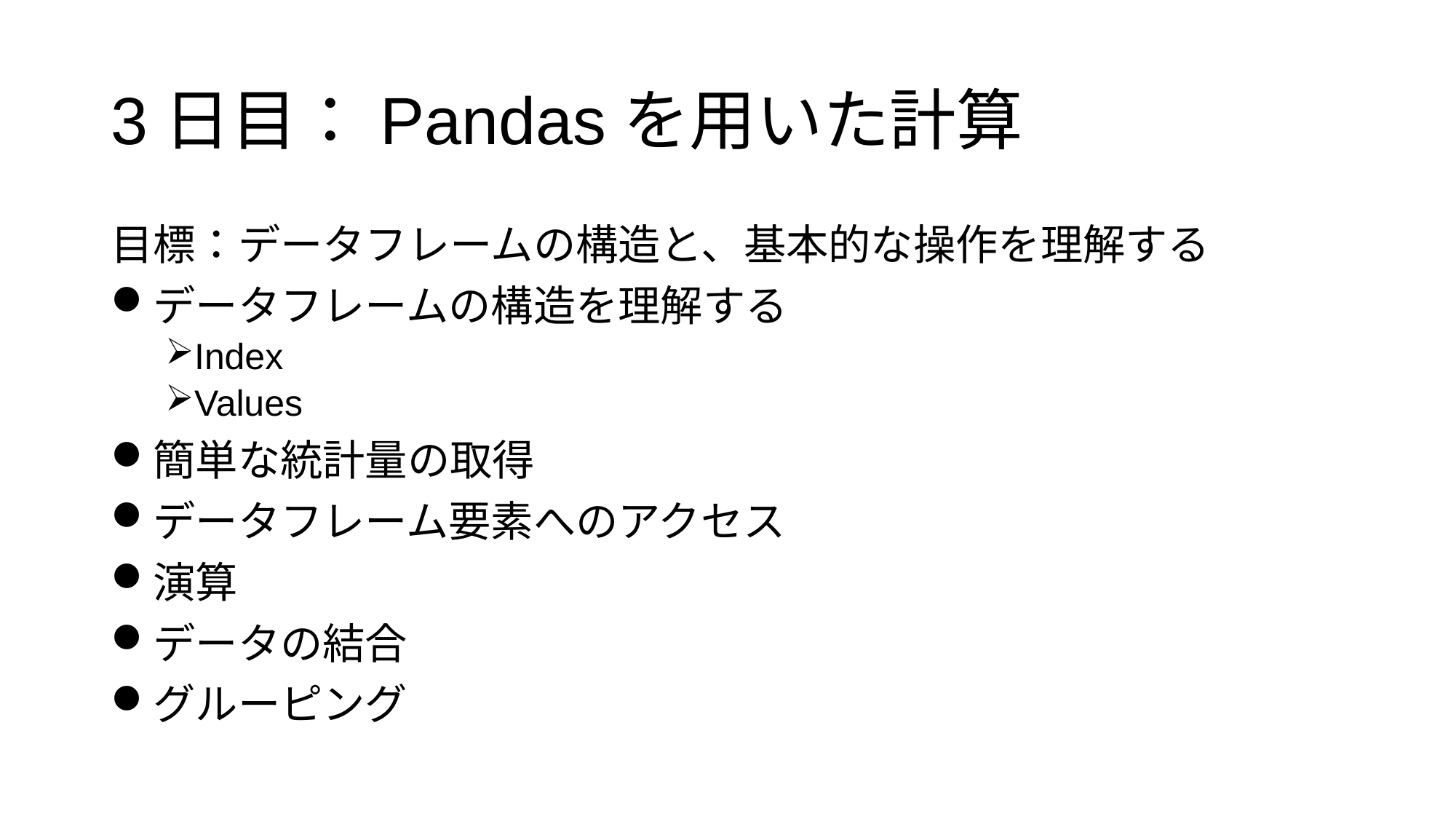

# 3日目：Pandasを用いた計算
目標：データフレームの構造と、基本的な操作を理解する
データフレームの構造を理解する
Index
Values
簡単な統計量の取得
データフレーム要素へのアクセス
演算
データの結合
グルーピング